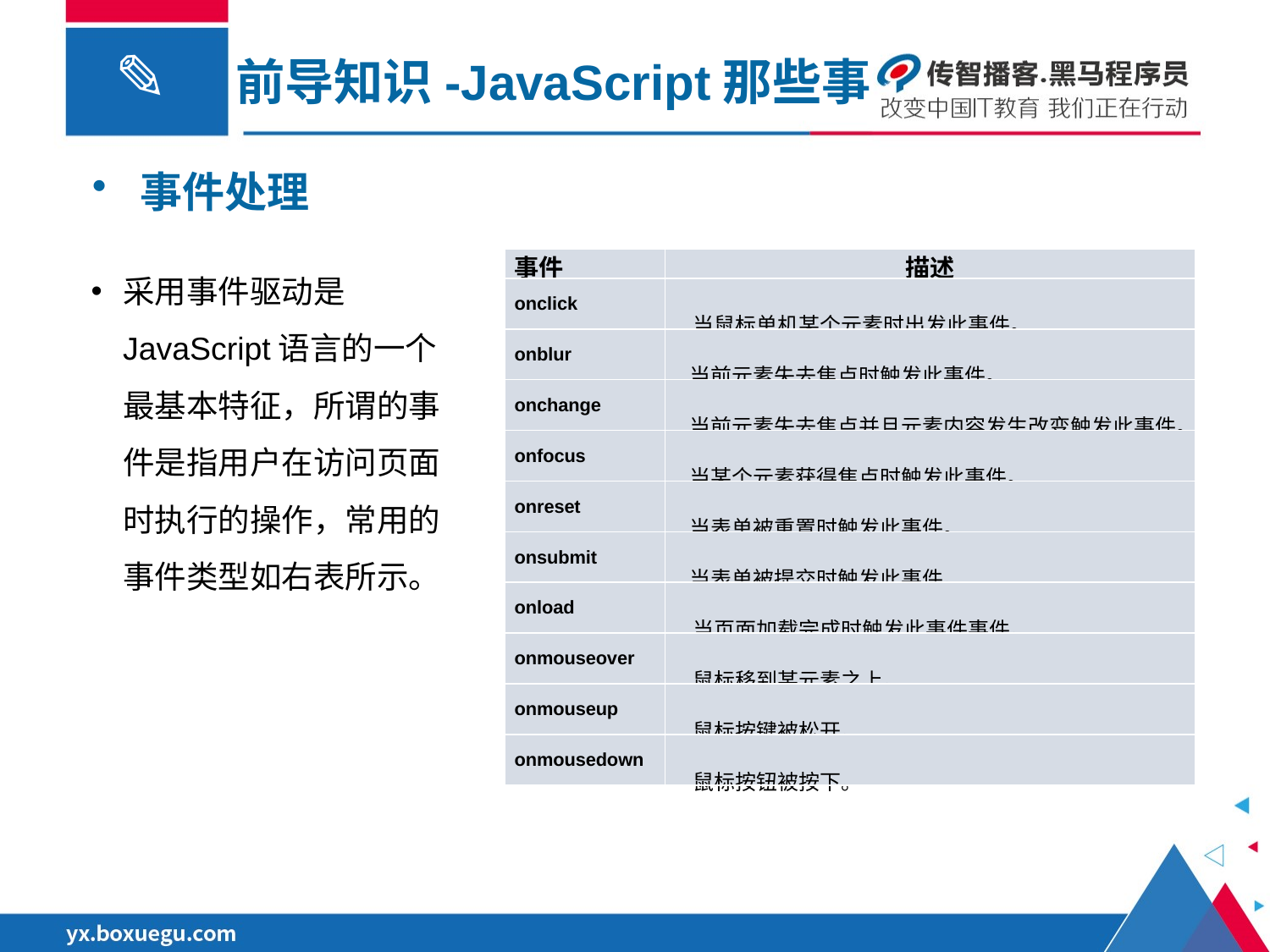

前导知识-JavaScript那些事
事件处理
采用事件驱动是JavaScript语言的一个最基本特征，所谓的事件是指用户在访问页面时执行的操作，常用的事件类型如右表所示。
| 事件 | 描述 |
| --- | --- |
| onclick | 当鼠标单机某个元素时出发此事件。 |
| onblur | 当前元素失去焦点时触发此事件。 |
| onchange | 当前元素失去焦点并且元素内容发生改变触发此事件。 |
| onfocus | 当某个元素获得焦点时触发此事件。 |
| onreset | 当表单被重置时触发此事件。 |
| onsubmit | 当表单被提交时触发此事件。 |
| onload | 当页面加载完成时触发此事件事件。 |
| onmouseover | 鼠标移到某元素之上。 |
| onmouseup | 鼠标按键被松开。 |
| onmousedown | 鼠标按钮被按下。 |